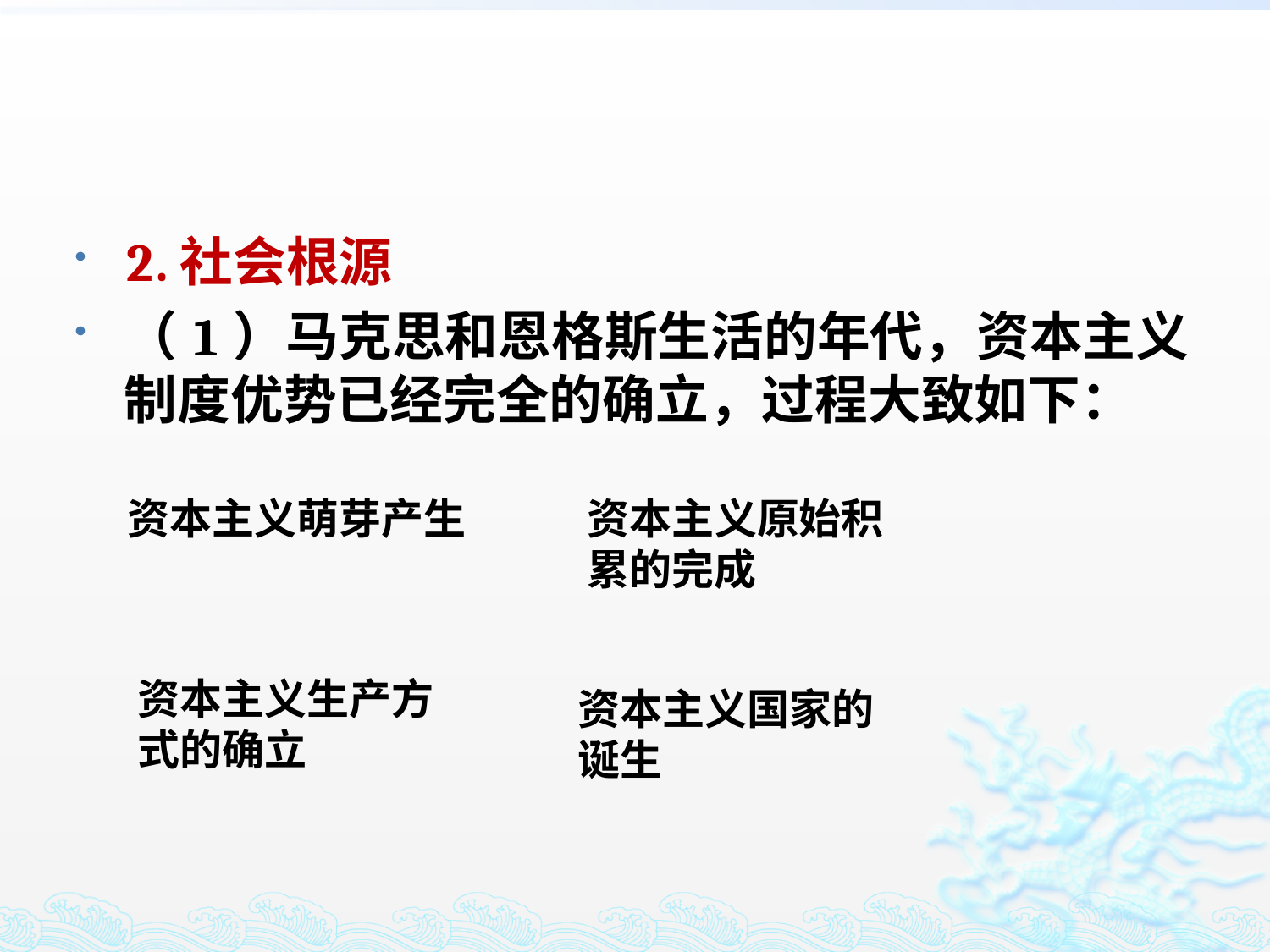

2.社会根源
（1）马克思和恩格斯生活的年代，资本主义制度优势已经完全的确立，过程大致如下：

资本主义萌芽产生
资本主义原始积累的完成
资本主义生产方式的确立
资本主义国家的诞生